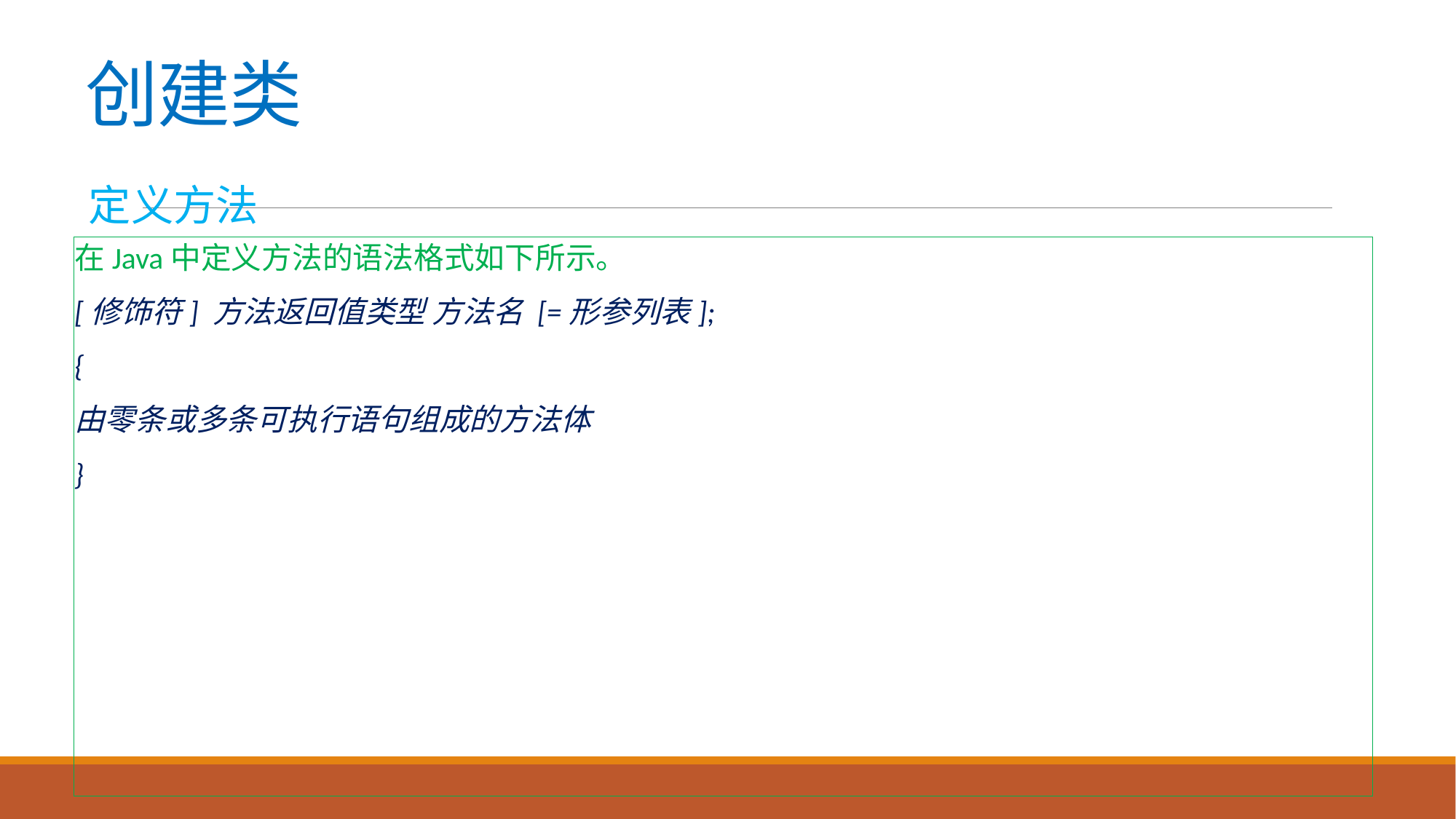

# 创建类
定义方法
在Java中定义方法的语法格式如下所示。
[修饰符] 方法返回值类型 方法名 [=形参列表];
{
由零条或多条可执行语句组成的方法体
}